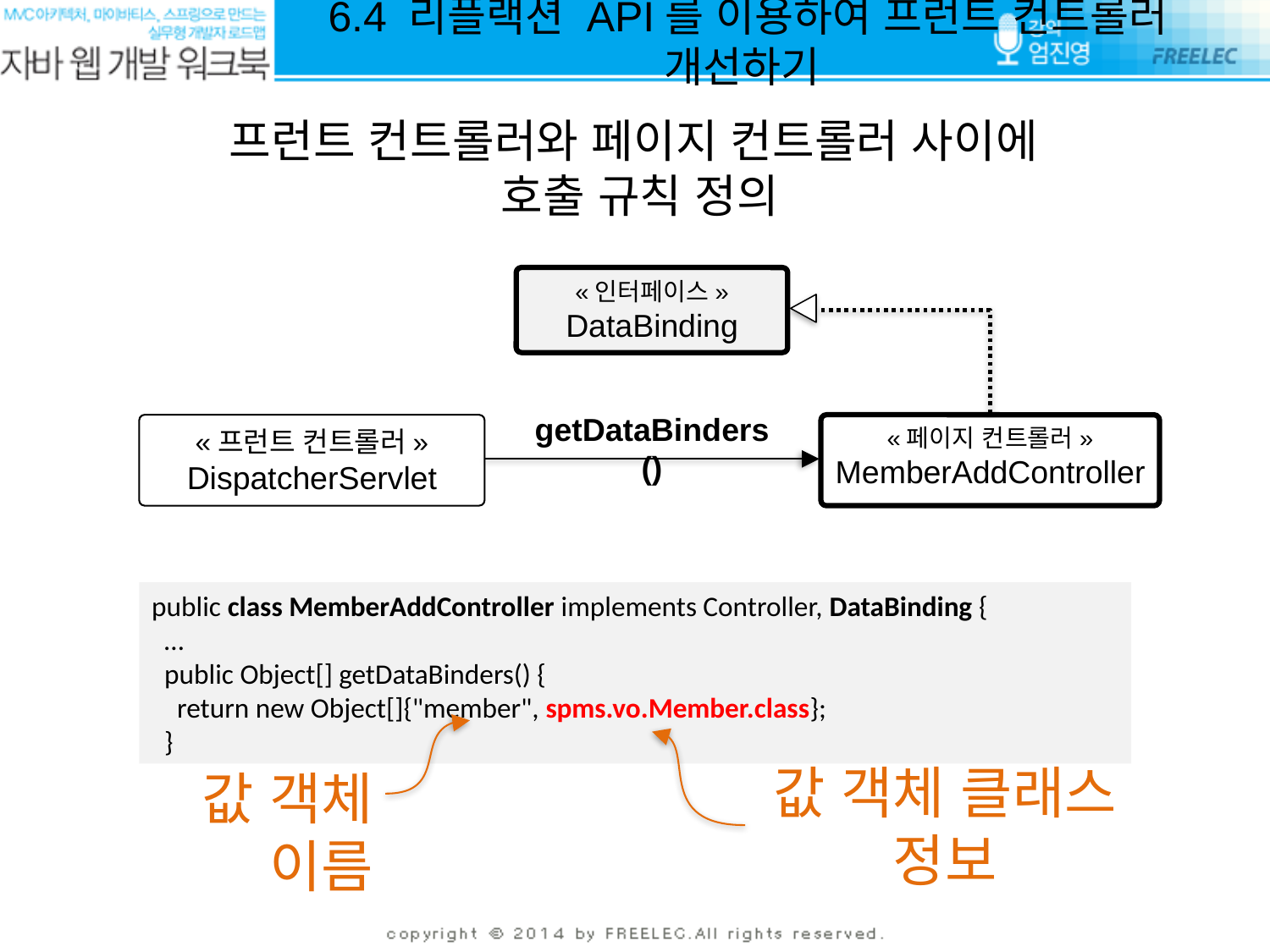

6.4 리플랙션 API를 이용하여 프런트 컨트롤러 개선하기
프런트 컨트롤러와 페이지 컨트롤러 사이에
호출 규칙 정의
«인터페이스»
DataBinding

getDataBinders()
«프런트 컨트롤러»
DispatcherServlet
«페이지 컨트롤러»
MemberAddController
public class MemberAddController implements Controller, DataBinding {
  …
  public Object[] getDataBinders() {
    return new Object[]{"member", spms.vo.Member.class};
  }
값 객체 클래스 정보
값 객체 이름